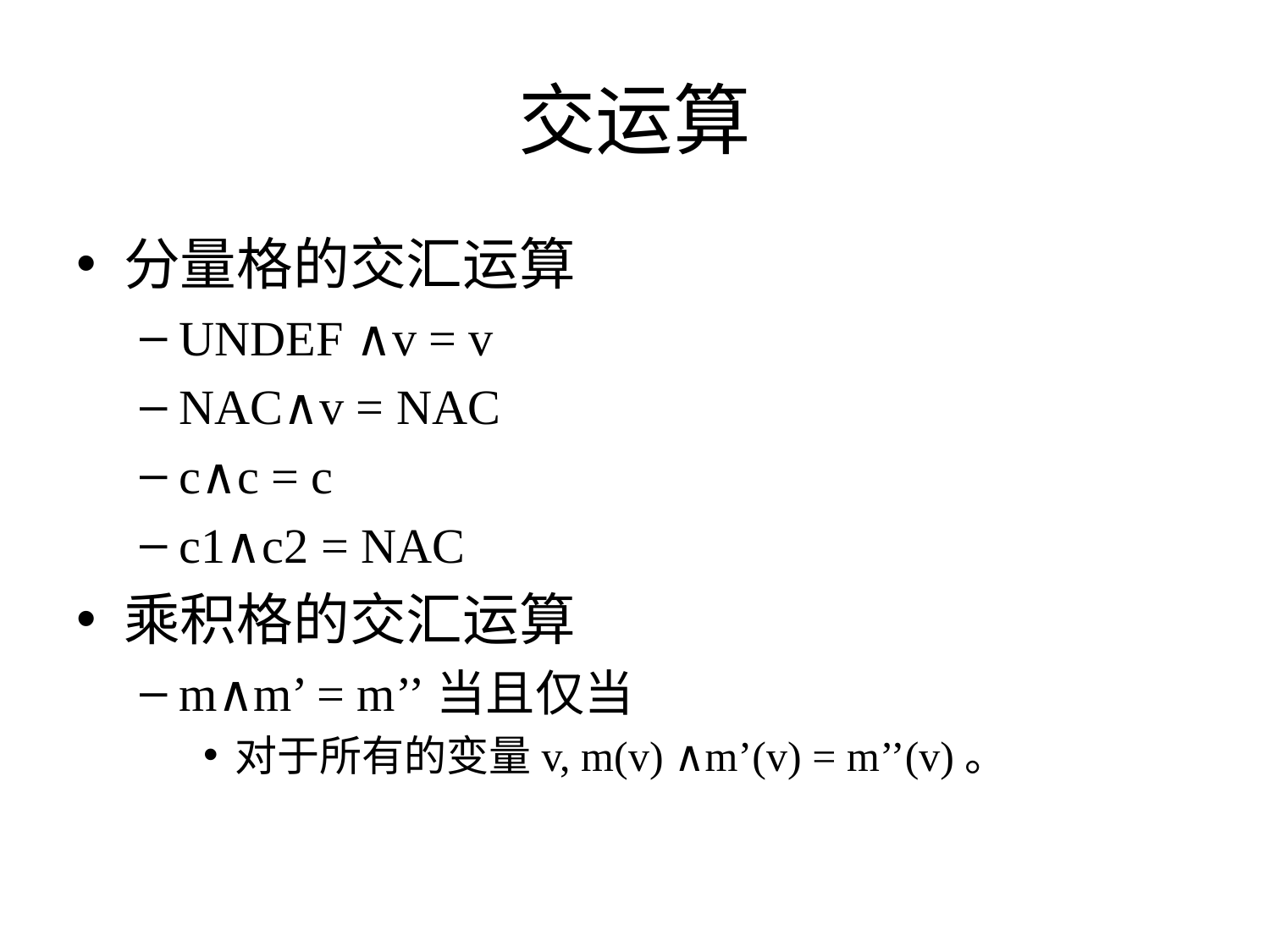

# 交运算
分量格的交汇运算
UNDEF ∧v = v
NAC∧v = NAC
c∧c = c
c1∧c2 = NAC
乘积格的交汇运算
m∧m’ = m’’当且仅当
对于所有的变量v, m(v) ∧m’(v) = m’’(v)。